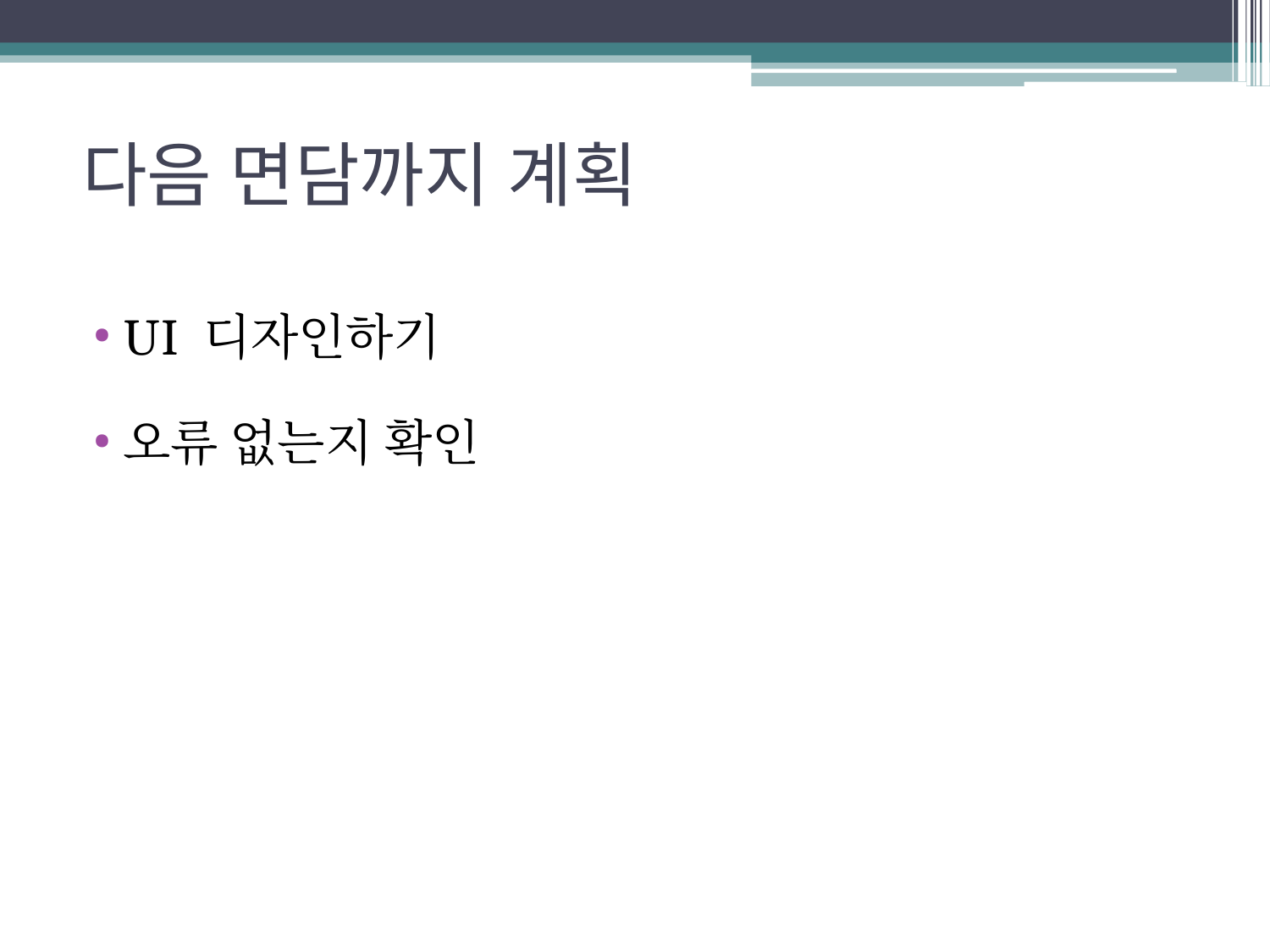

# 다음 면담까지 계획
UI 디자인하기
오류 없는지 확인